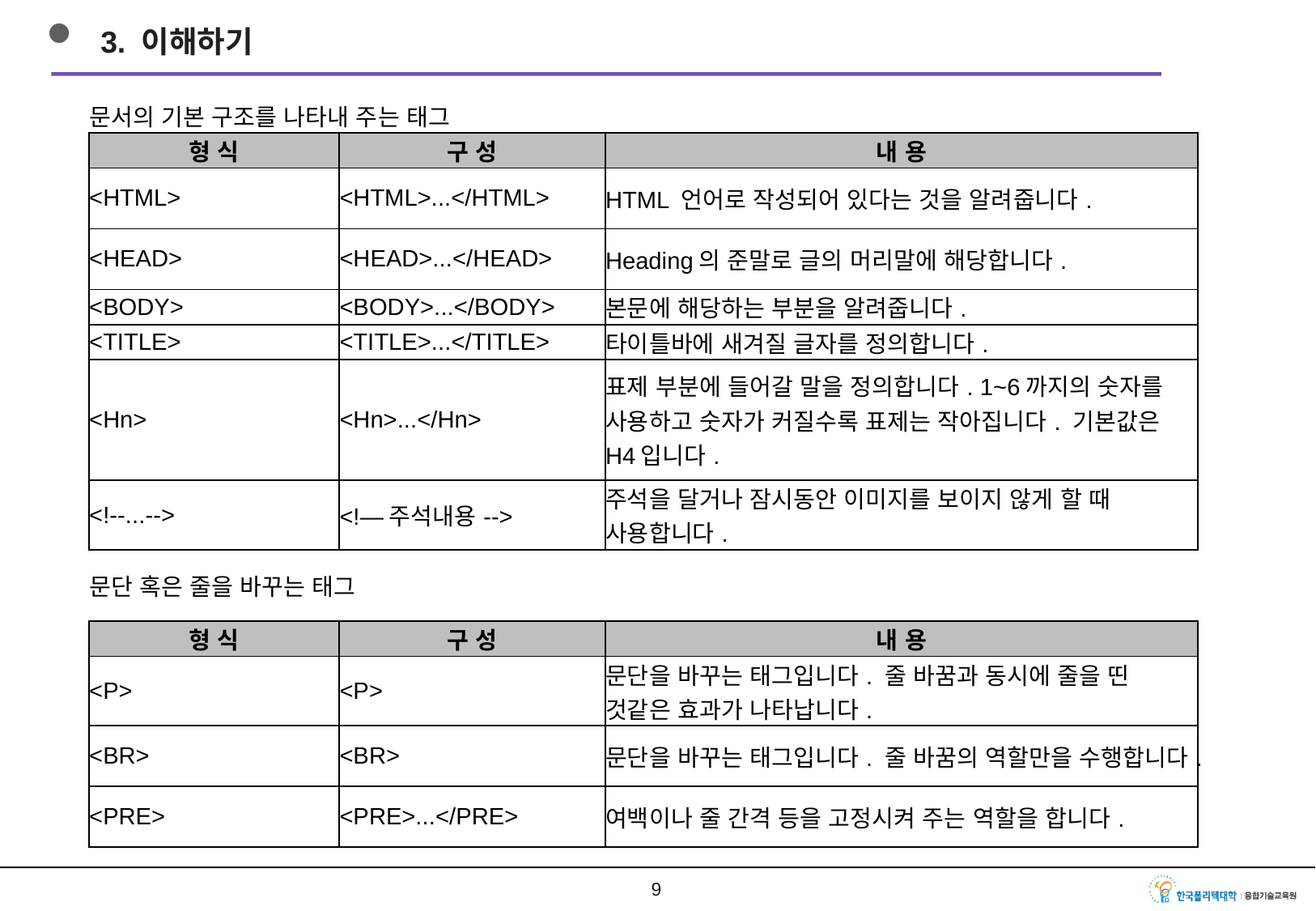

3. 이해하기
| 문서의 기본 구조를 나타내 주는 태그 |  |  |
| --- | --- | --- |
| 형 식 | 구 성 | 내 용 |
| <HTML> | <HTML>...</HTML> | HTML 언어로 작성되어 있다는 것을 알려줍니다. |
| <HEAD> | <HEAD>...</HEAD> | Heading의 준말로 글의 머리말에 해당합니다. |
| <BODY> | <BODY>...</BODY> | 본문에 해당하는 부분을 알려줍니다. |
| <TITLE> | <TITLE>...</TITLE> | 타이틀바에 새겨질 글자를 정의합니다. |
| <Hn> | <Hn>...</Hn> | 표제 부분에 들어갈 말을 정의합니다. 1~6까지의 숫자를 사용하고 숫자가 커질수록 표제는 작아집니다. 기본값은 H4입니다. |
| <!--...--> | <!—주석내용--> | 주석을 달거나 잠시동안 이미지를 보이지 않게 할 때 사용합니다. |
| 문단 혹은 줄을 바꾸는 태그 |  |  |
| 형 식 | 구 성 | 내 용 |
| <P> | <P> | 문단을 바꾸는 태그입니다. 줄 바꿈과 동시에 줄을 띤 것같은 효과가 나타납니다. |
| <BR> | <BR> | 문단을 바꾸는 태그입니다. 줄 바꿈의 역할만을 수행합니다. |
| <PRE> | <PRE>...</PRE> | 여백이나 줄 간격 등을 고정시켜 주는 역할을 합니다. |

9